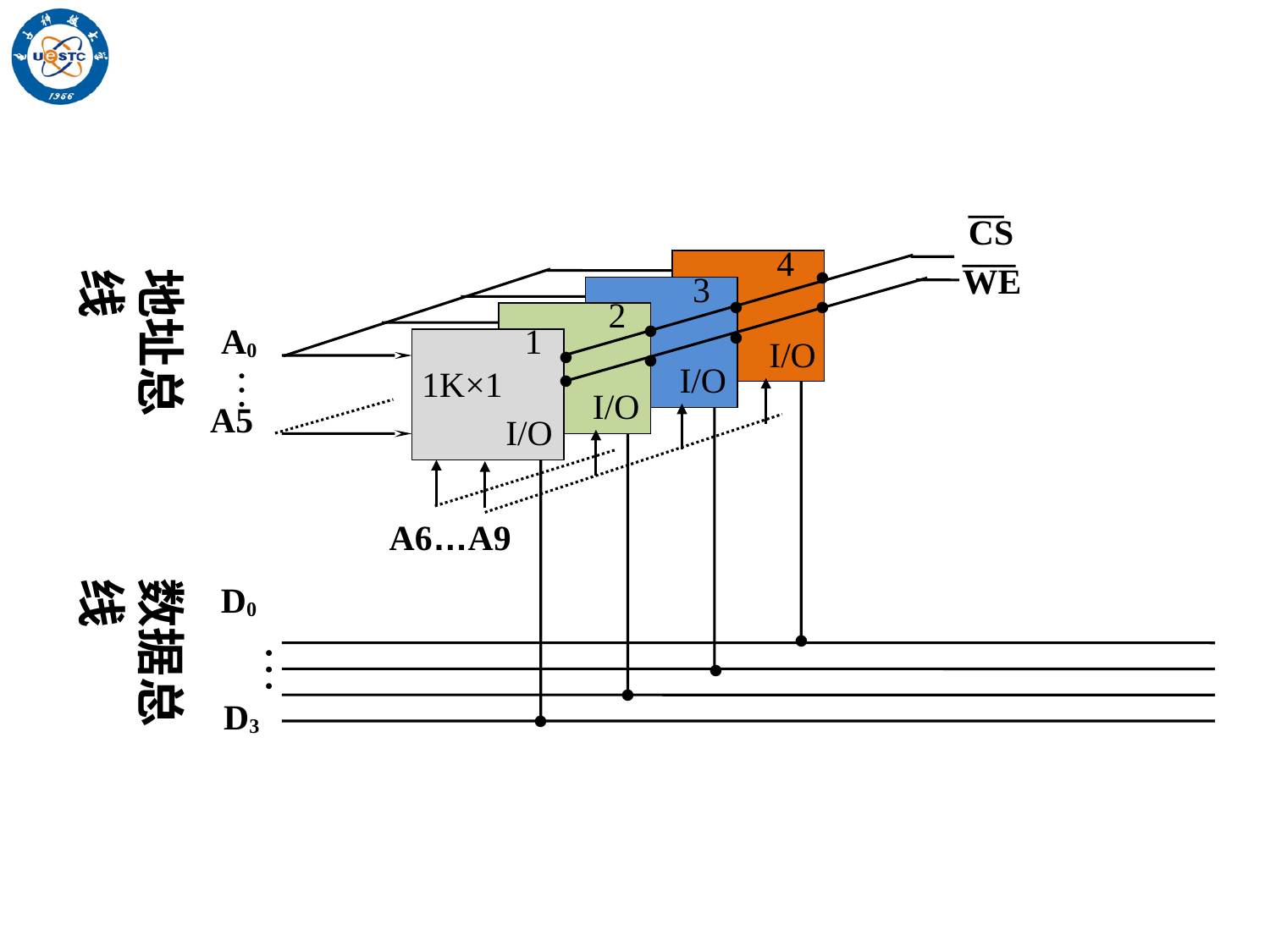

__
CS
.
___
WE
4
.
.

地址总线

.
3
.

.
2
.

.
A0
1

I/O

I/O

1K×1
…
I/O

A5

I/O

A6…A9
数据总线
.
D0
.
.
…

.

D3